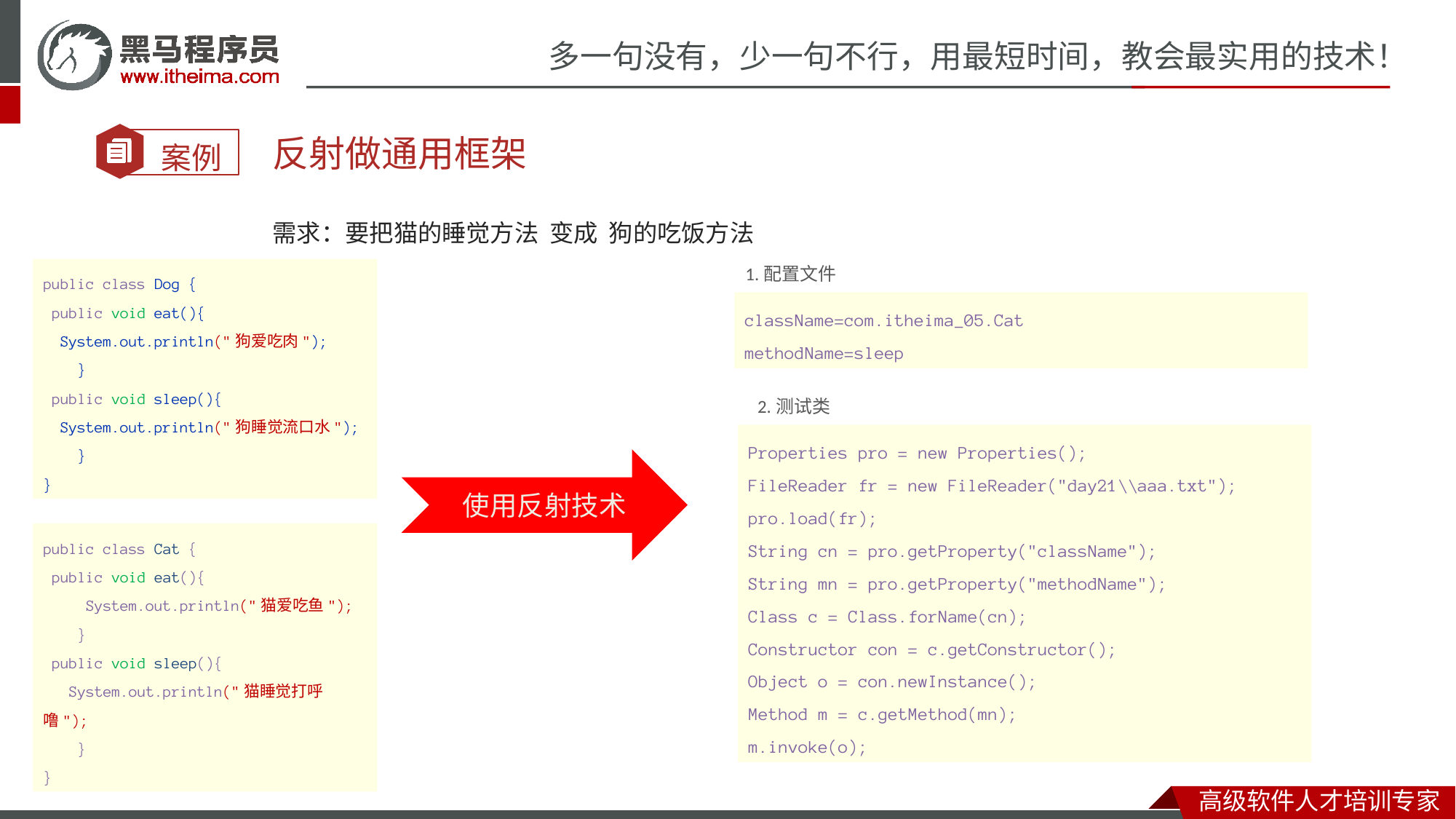

反射做通用框架
需求：要把猫的睡觉方法  变成  狗的吃饭方法
1.配置文件
public class Dog {
 public void eat(){
  System.out.println("狗爱吃肉");
    }
 public void sleep(){
  System.out.println("狗睡觉流口水");
    }
}
className=com.itheima_05.Cat
methodName=sleep
2.测试类
Properties pro = new Properties();
FileReader fr = new FileReader("day21\\aaa.txt");
pro.load(fr);
String cn = pro.getProperty("className");
String mn = pro.getProperty("methodName");
Class c = Class.forName(cn);
Constructor con = c.getConstructor();
Object o = con.newInstance();
Method m = c.getMethod(mn);
m.invoke(o);

使用反射技术

public class Cat {
 public void eat(){
     System.out.println("猫爱吃鱼");
    }
 public void sleep(){
   System.out.println("猫睡觉打呼噜");
    }
}